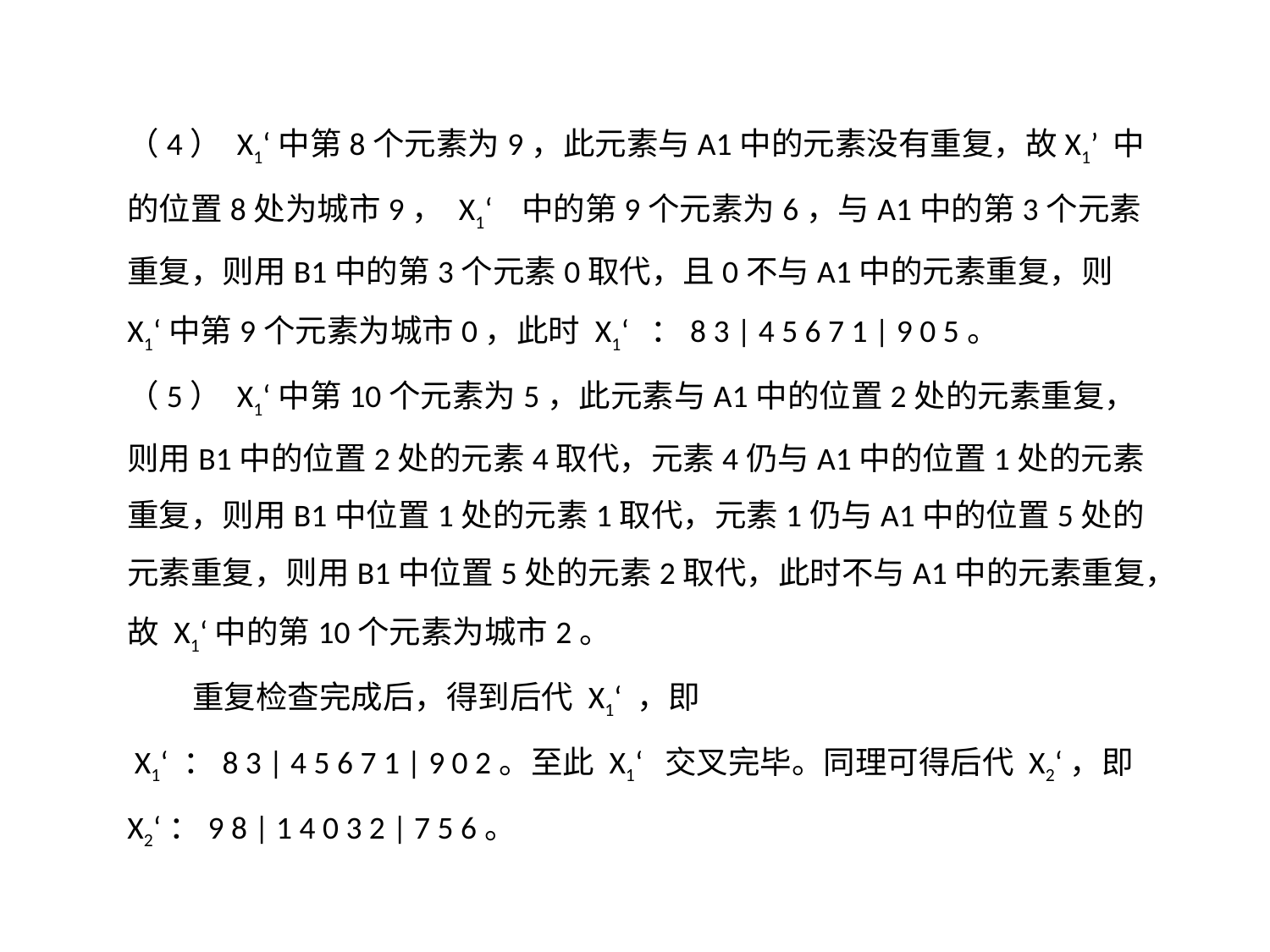

（4） X1‘中第8个元素为9，此元素与A1中的元素没有重复，故X1’ 中的位置8处为城市9， X1‘   中的第9个元素为6，与A1中的第3个元素重复，则用B1中的第3个元素0取代，且0不与A1中的元素重复，则 X1‘中第9个元素为城市0，此时 X1‘  ：8 3 | 4 5 6 7 1 | 9 0 5。
（5） X1‘中第10个元素为5，此元素与A1中的位置2处的元素重复，则用B1中的位置2处的元素4取代，元素4仍与A1中的位置1处的元素重复，则用B1中位置1处的元素1取代，元素1仍与A1中的位置5处的元素重复，则用B1中位置5处的元素2取代，此时不与A1中的元素重复，故 X1‘中的第10个元素为城市2。
        重复检查完成后，得到后代 X1‘ ，即
 X1‘ ：8 3 | 4 5 6 7 1 | 9 0 2。至此 X1‘  交叉完毕。同理可得后代 X2‘，即X2‘：9 8 | 1 4 0 3 2 | 7 5 6。